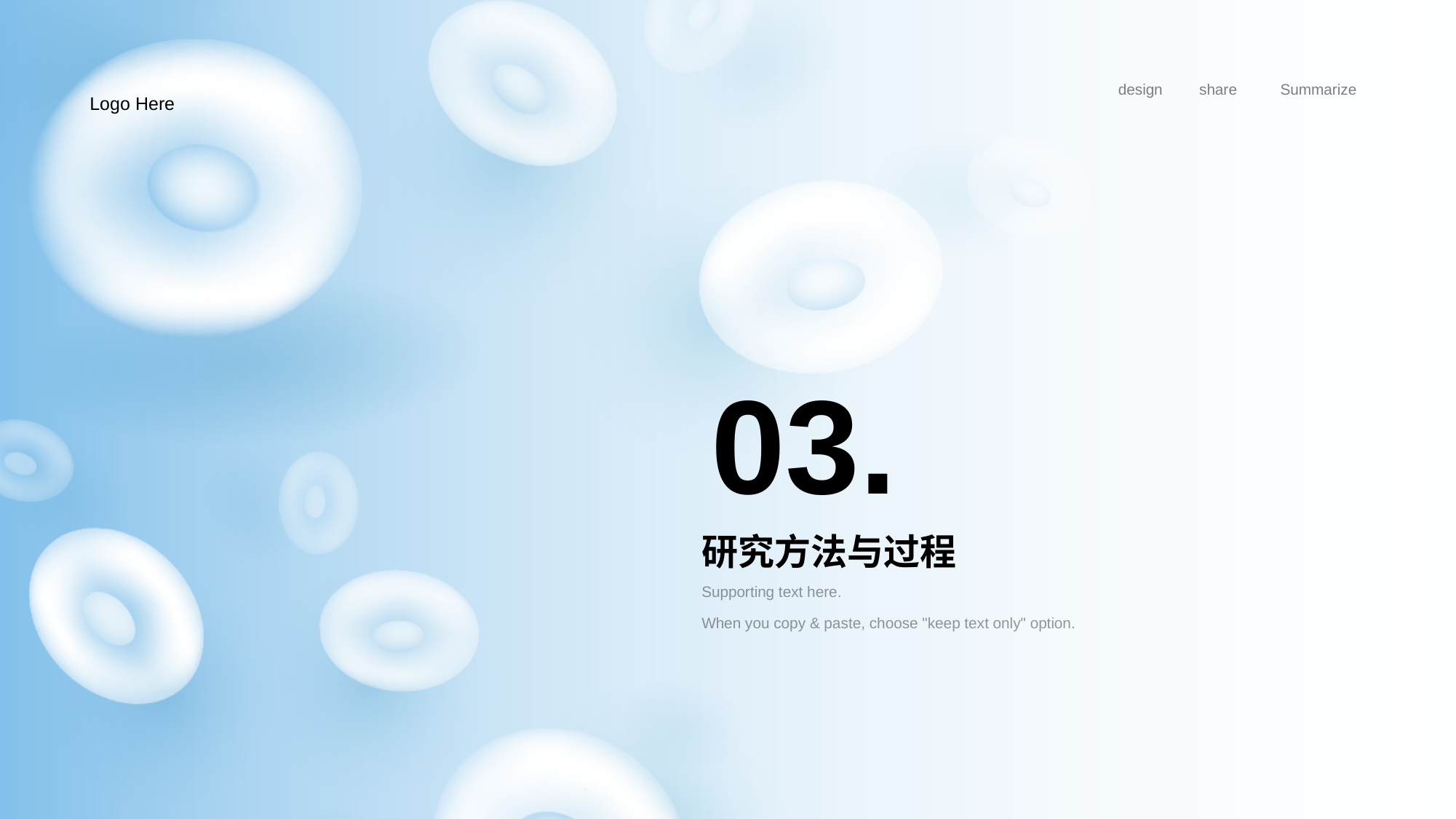

design
share
Summarize
Logo Here
03.
# 研究方法与过程
Supporting text here.
When you copy & paste, choose "keep text only" option.